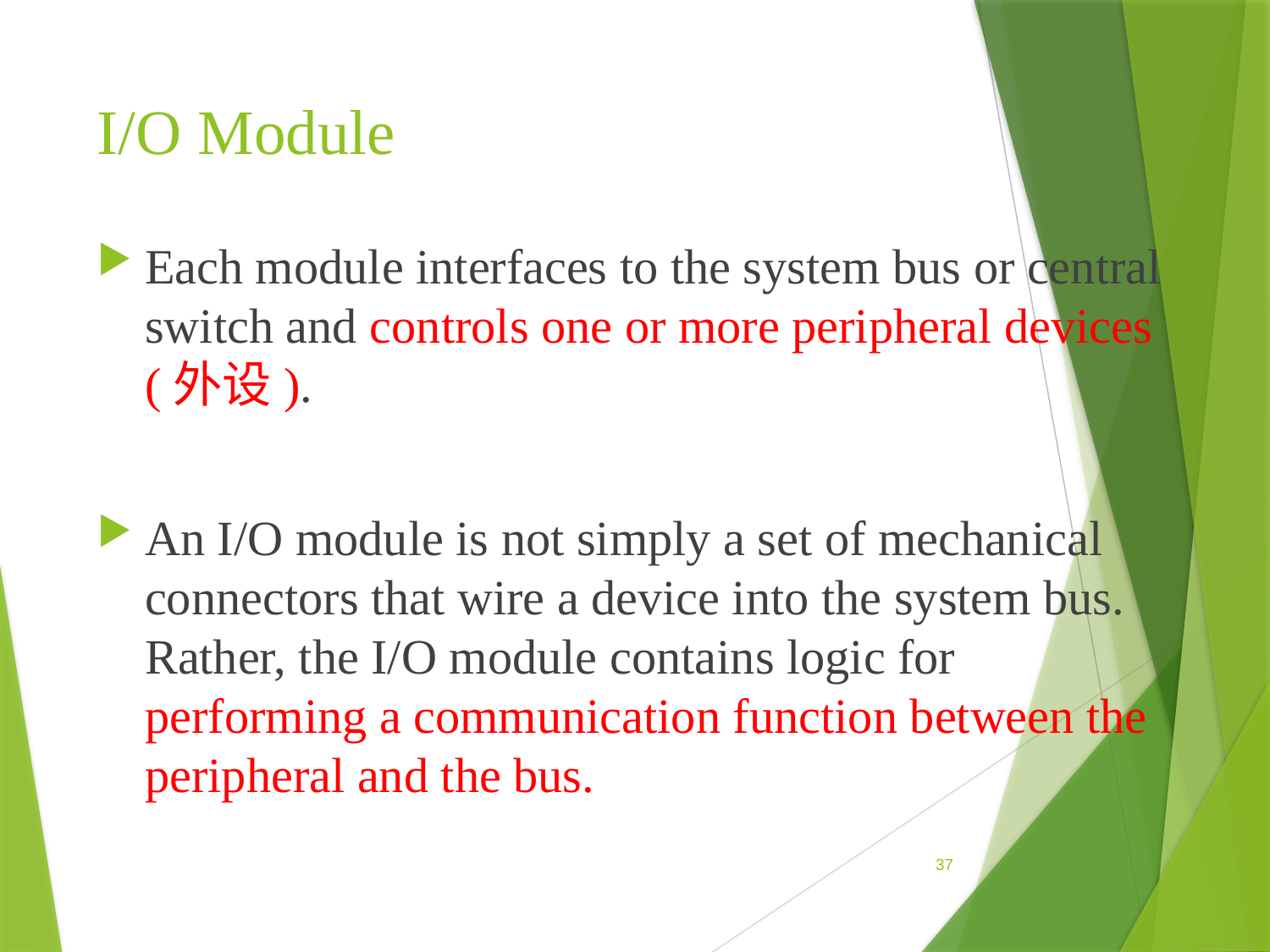

# I/O Module
Each module interfaces to the system bus or central switch and controls one or more peripheral devices (外设).

An I/O module is not simply a set of mechanical connectors that wire a device into the system bus. Rather, the I/O module contains logic for performing a communication function between the peripheral and the bus.
37